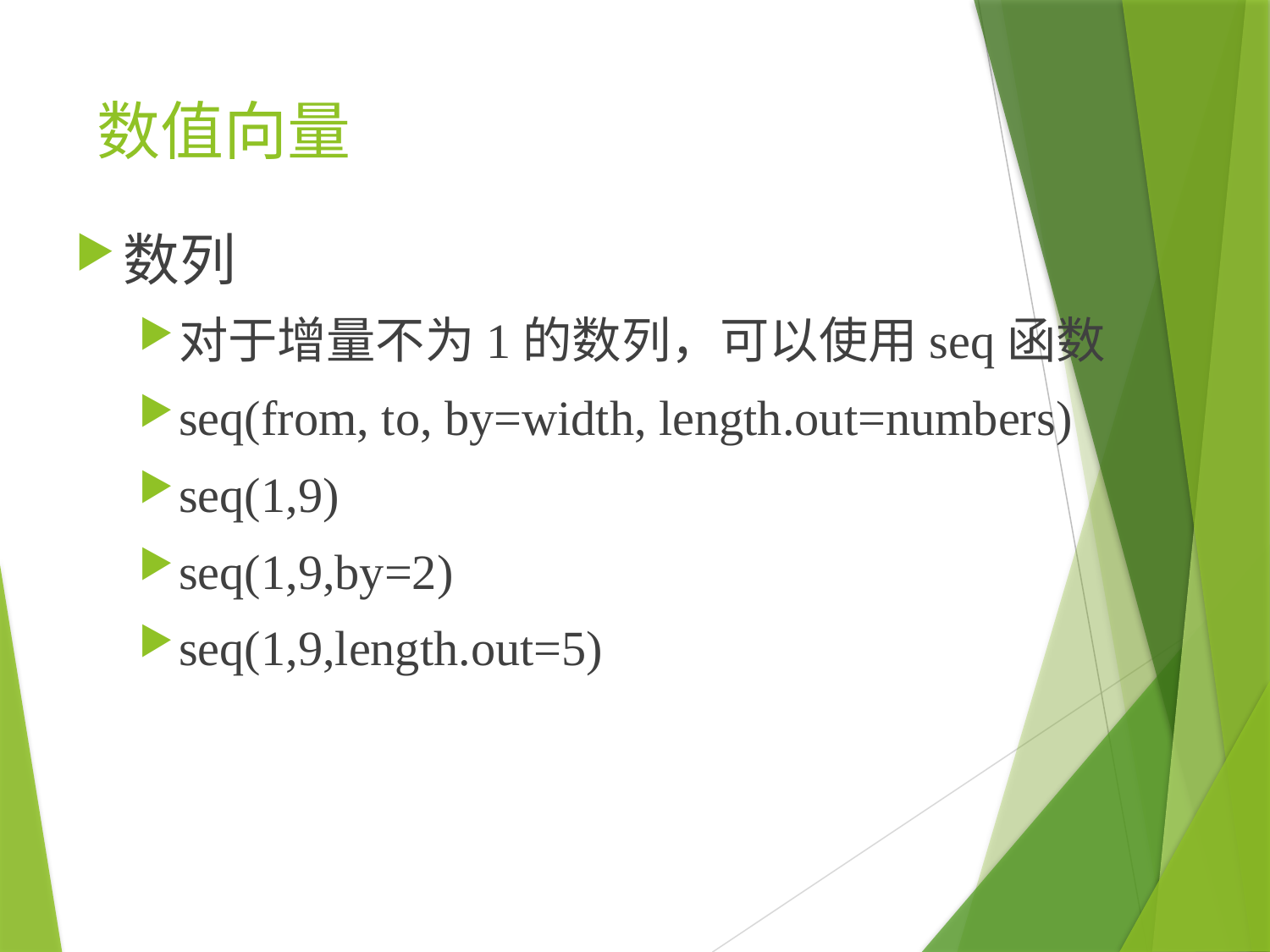

# 数值向量
数列
对于增量不为1的数列，可以使用seq函数
seq(from, to, by=width, length.out=numbers)
seq(1,9)
seq(1,9,by=2)
seq(1,9,length.out=5)